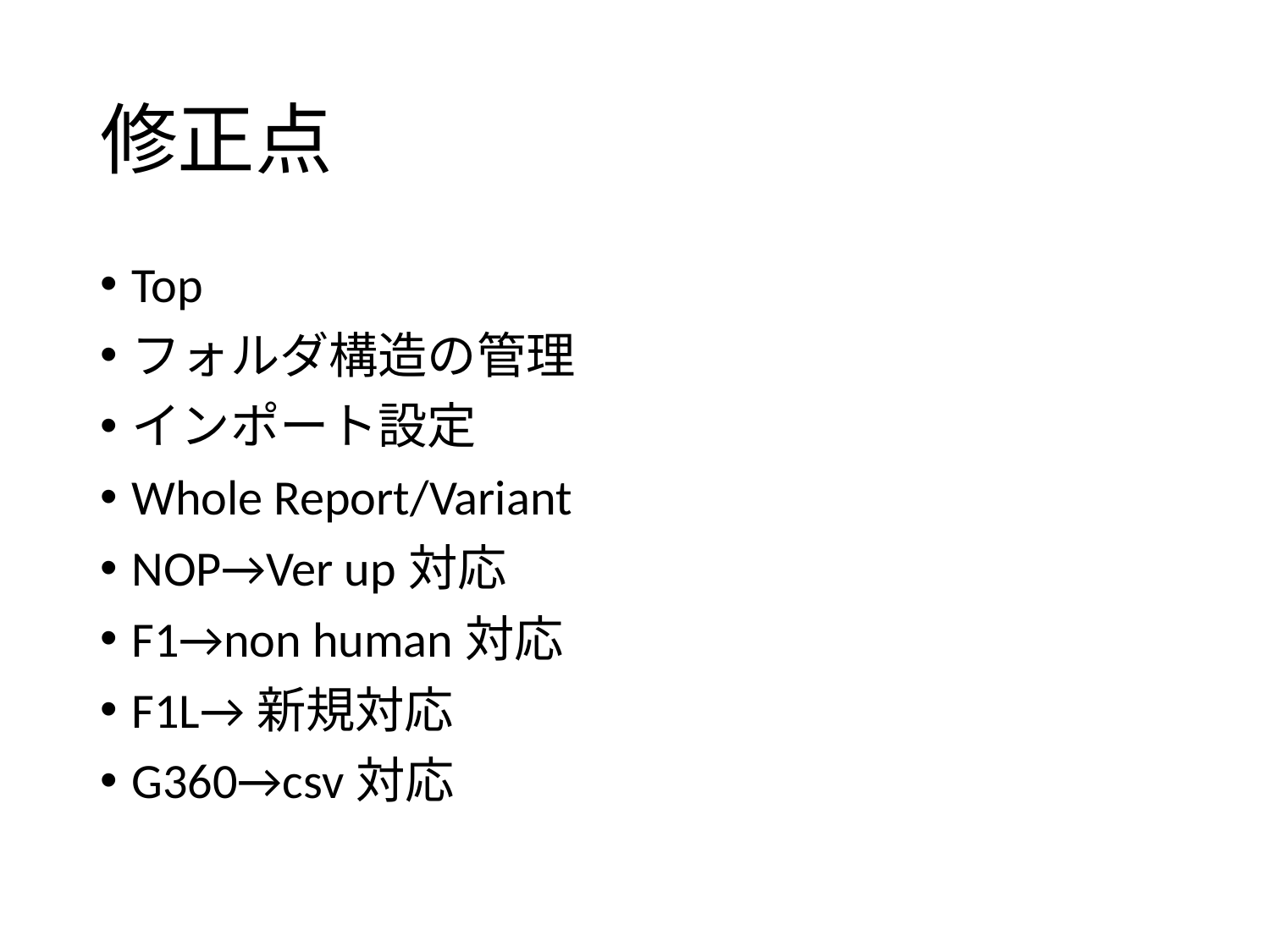

# 修正点
Top
フォルダ構造の管理
インポート設定
Whole Report/Variant
NOP→Ver up対応
F1→non human対応
F1L→新規対応
G360→csv対応